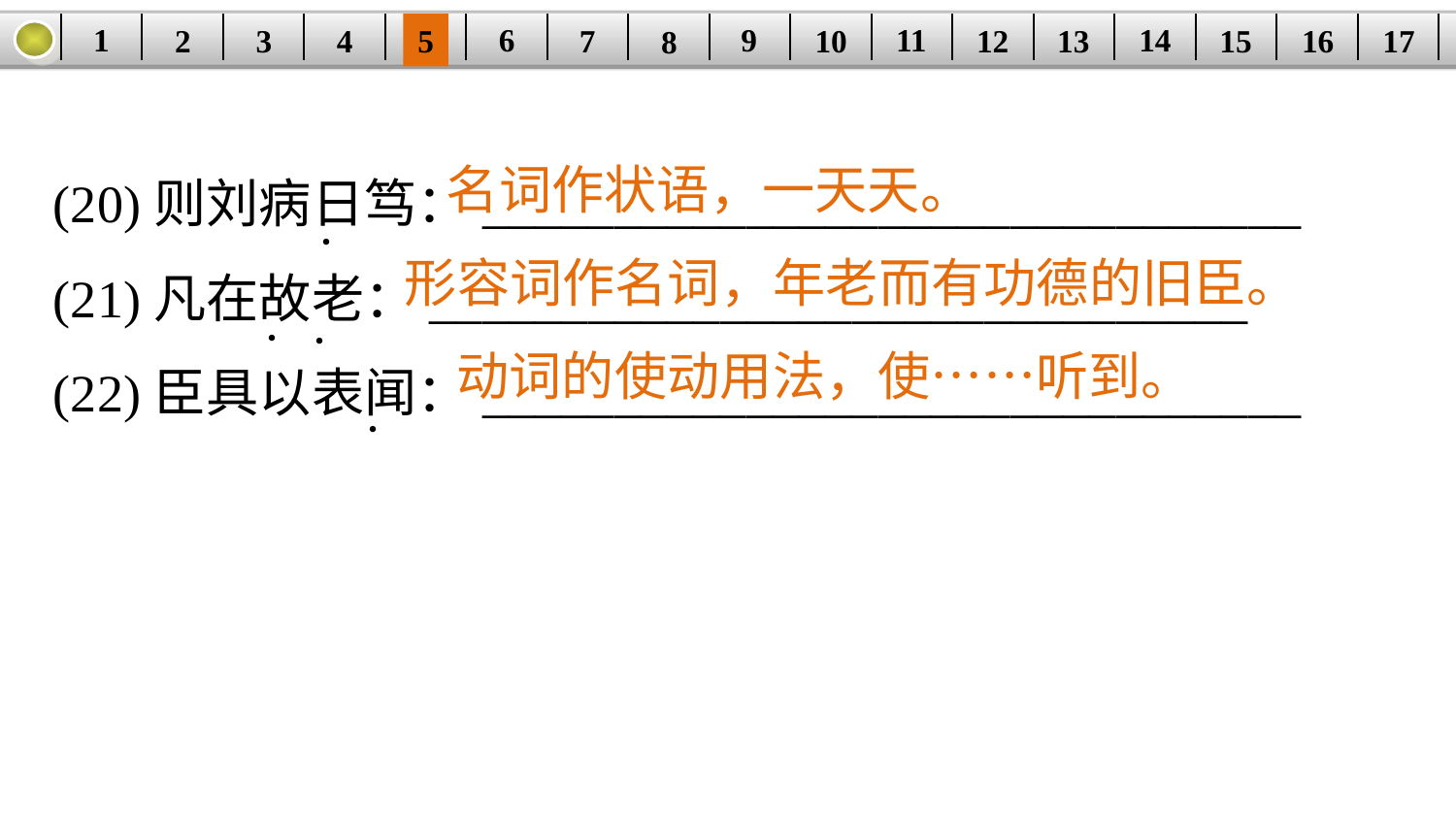

14
1
11
9
6
3
15
12
5
2
16
13
10
|  |  |  |  |  |  |  |  |  |  |  |  |  |  |  |  |  |
| --- | --- | --- | --- | --- | --- | --- | --- | --- | --- | --- | --- | --- | --- | --- | --- | --- |
7
4
17
8

(20)则刘病日笃：_______________________________
(21)凡在故老：_______________________________
(22)臣具以表闻：_______________________________
名词作状语，一天天。
·
形容词作名词，年老而有功德的旧臣。
·
·
动词的使动用法，使……听到。
·